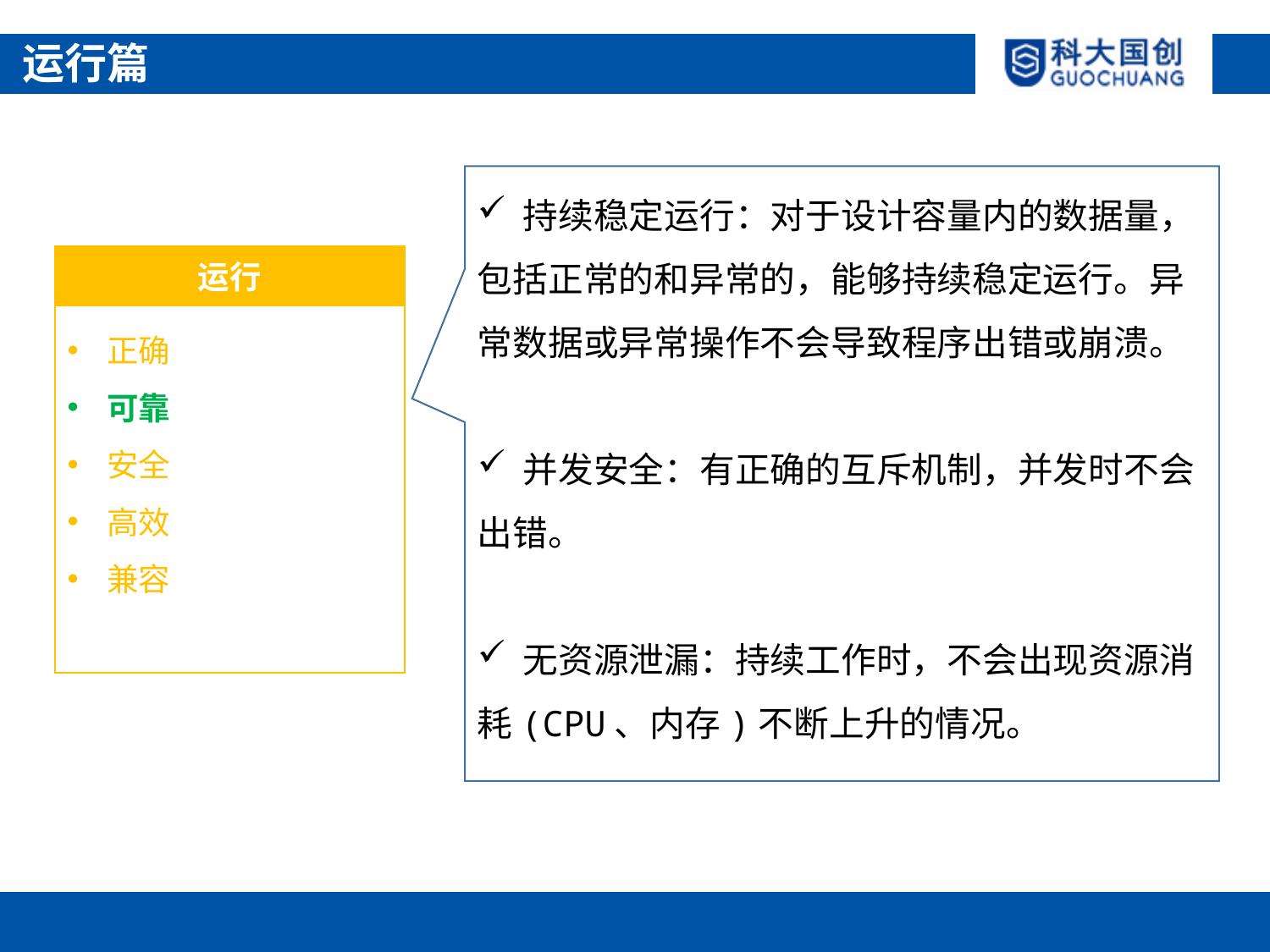

运行篇
 持续稳定运行：对于设计容量内的数据量，包括正常的和异常的，能够持续稳定运行。异常数据或异常操作不会导致程序出错或崩溃。

 并发安全：有正确的互斥机制，并发时不会出错。

 无资源泄漏：持续工作时，不会出现资源消耗(CPU、内存)不断上升的情况。
运行
正确
可靠
安全
高效
兼容